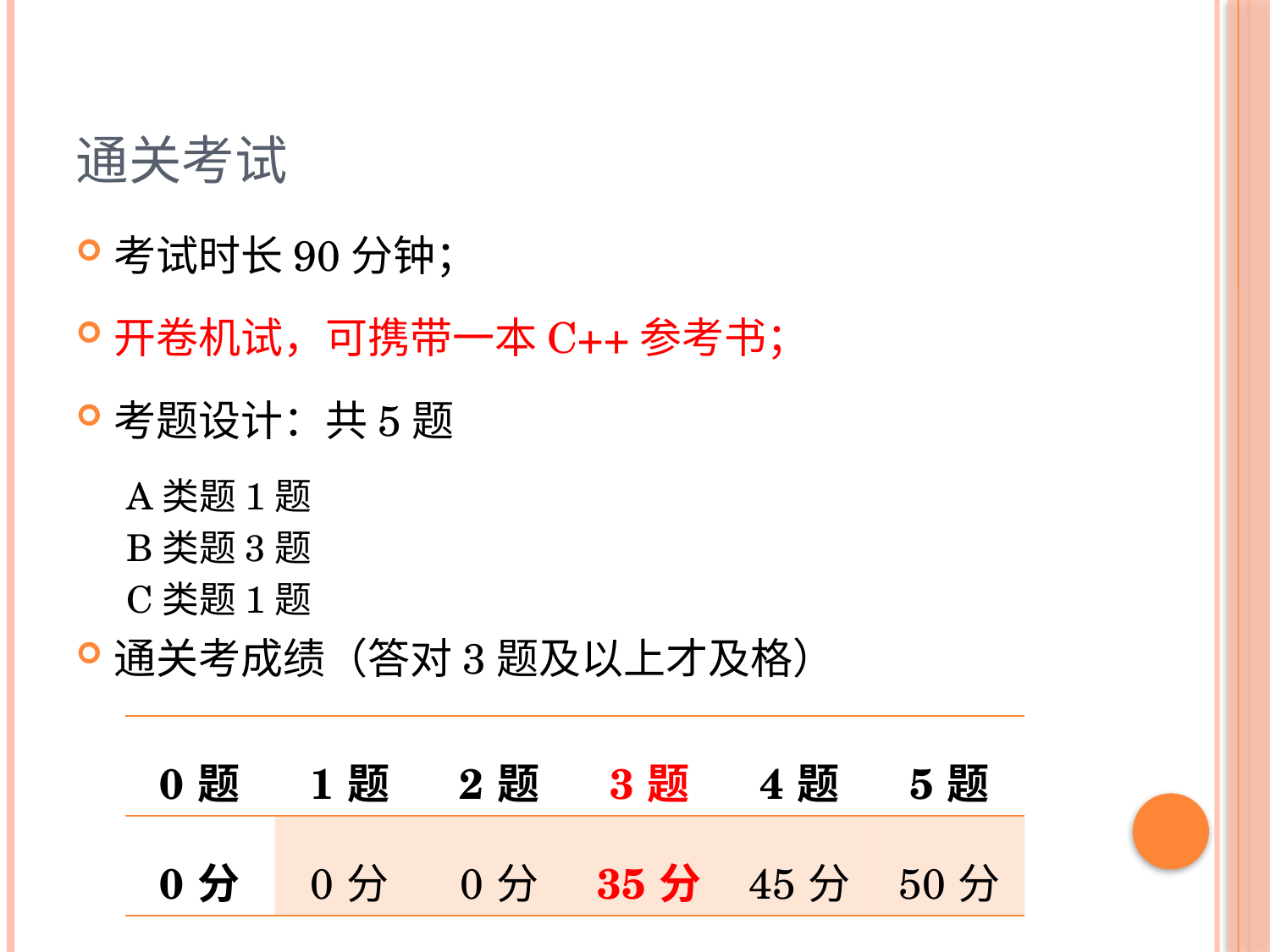

# 通关考试
考试时长90分钟；
开卷机试，可携带一本C++参考书；
考题设计：共5题
A类题1题
B类题3题
C类题1题
通关考成绩（答对3题及以上才及格）

| 0题 | 1题 | 2题 | 3题 | 4题 | 5题 |
| --- | --- | --- | --- | --- | --- |
| 0分 | 0分 | 0分 | 35分 | 45分 | 50分 |